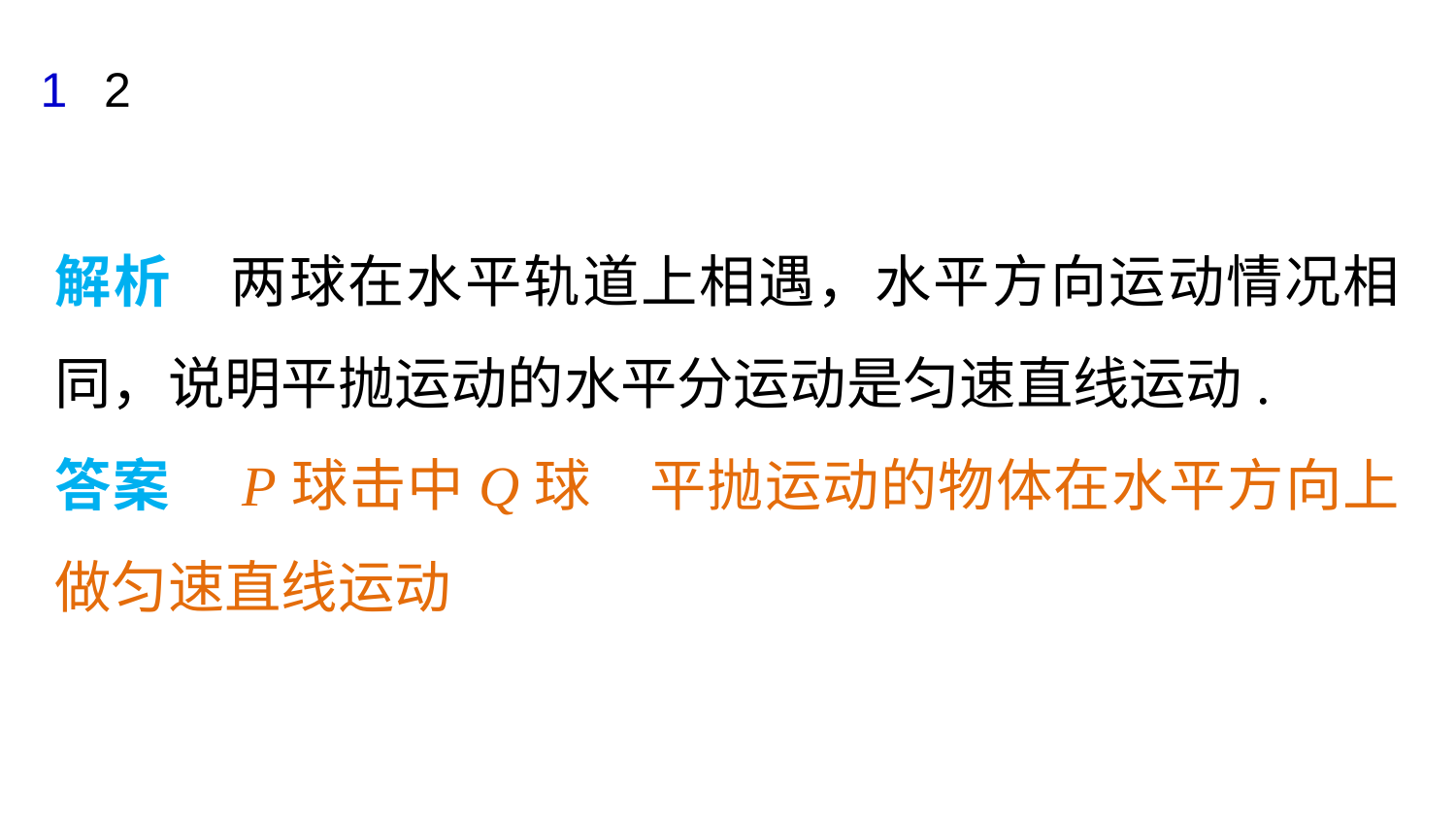

1
2
解析　两球在水平轨道上相遇，水平方向运动情况相同，说明平抛运动的水平分运动是匀速直线运动.
答案　P球击中Q球　平抛运动的物体在水平方向上做匀速直线运动